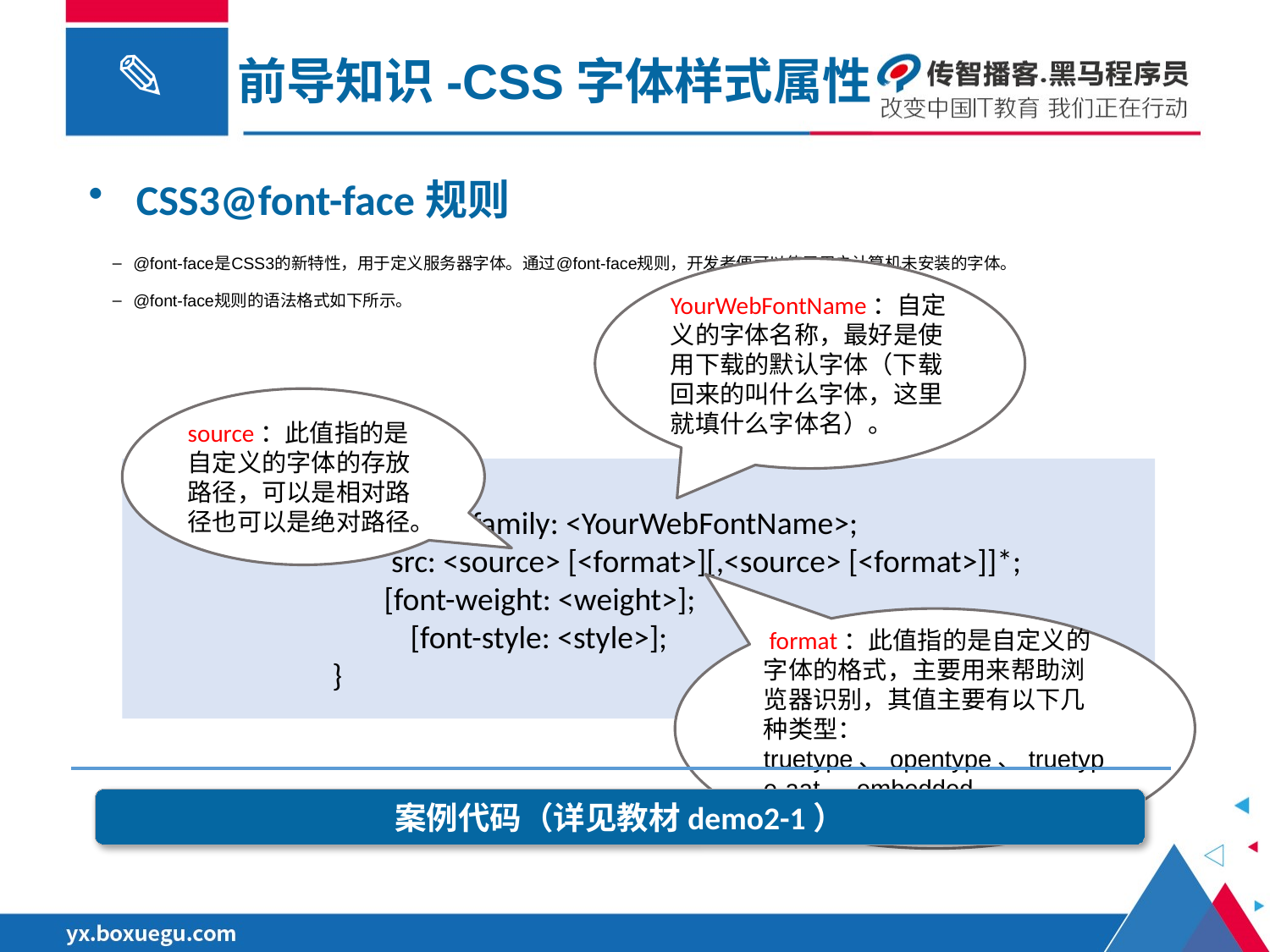

前导知识-CSS字体样式属性
CSS3@font-face规则
@font-face是CSS3的新特性，用于定义服务器字体。通过@font-face规则，开发者便可以使用用户计算机未安装的字体。
@font-face规则的语法格式如下所示。

YourWebFontName：自定义的字体名称，最好是使用下载的默认字体（下载回来的叫什么字体，这里就填什么字体名）。
source：此值指的是自定义的字体的存放路径，可以是相对路径也可以是绝对路径。
@font-face {
	   font-family: <YourWebFontName>;
                  src: <source> [<format>][,<source> [<format>]]*;
                 [font-weight: <weight>];
	   [font-style: <style>];
	 }
 format：此值指的是自定义的字体的格式，主要用来帮助浏览器识别，其值主要有以下几种类型：truetype、opentype、truetype-aat、embedded-opentype、svg等；
案例代码（详见教材demo2-1）